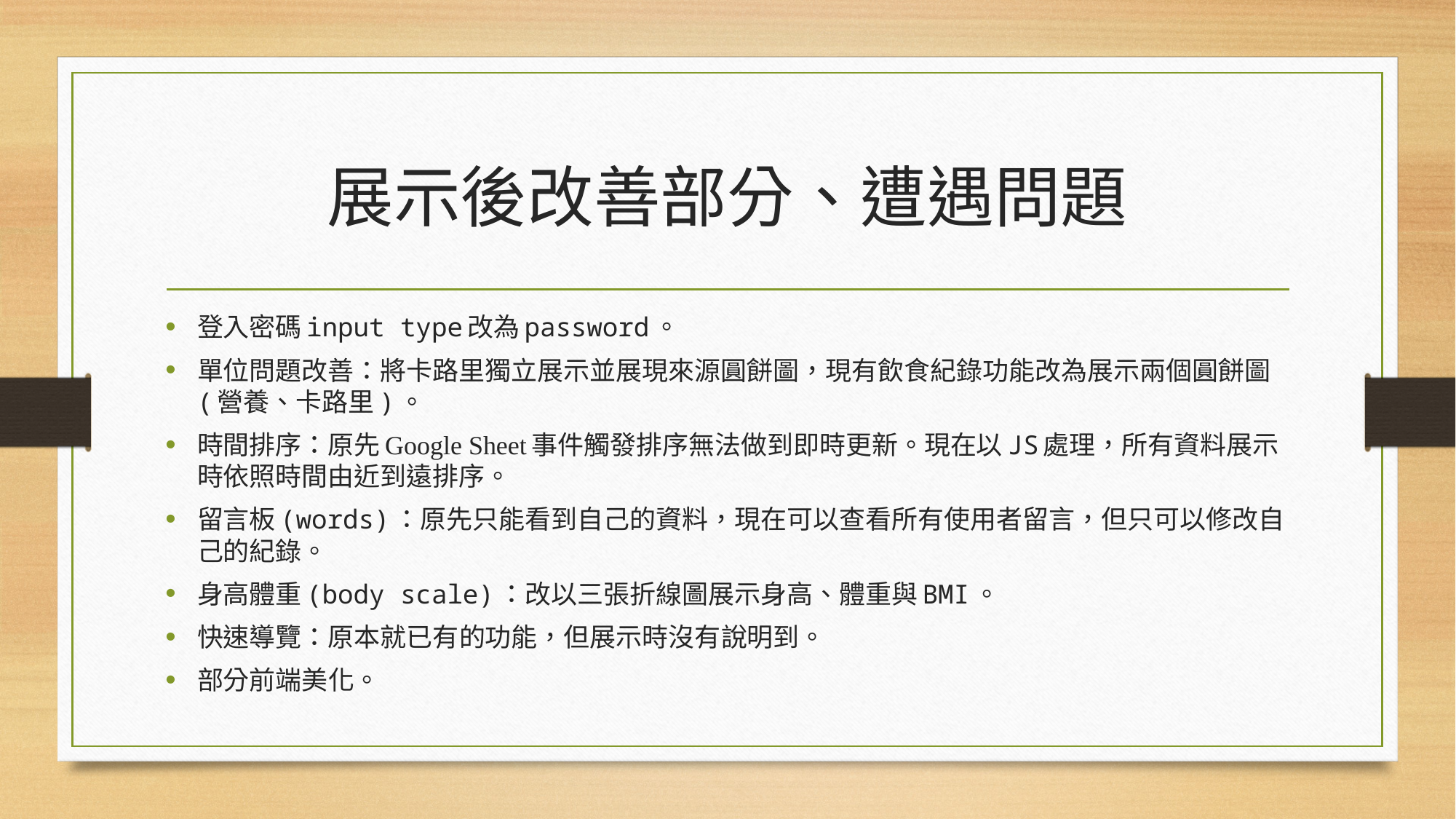

# 展示後改善部分、遭遇問題
登入密碼input type改為password。
單位問題改善：將卡路里獨立展示並展現來源圓餅圖，現有飲食紀錄功能改為展示兩個圓餅圖(營養、卡路里)。
時間排序：原先Google Sheet事件觸發排序無法做到即時更新。現在以JS處理，所有資料展示時依照時間由近到遠排序。
留言板(words)：原先只能看到自己的資料，現在可以查看所有使用者留言，但只可以修改自己的紀錄。
身高體重(body scale)：改以三張折線圖展示身高、體重與BMI。
快速導覽：原本就已有的功能，但展示時沒有說明到。
部分前端美化。